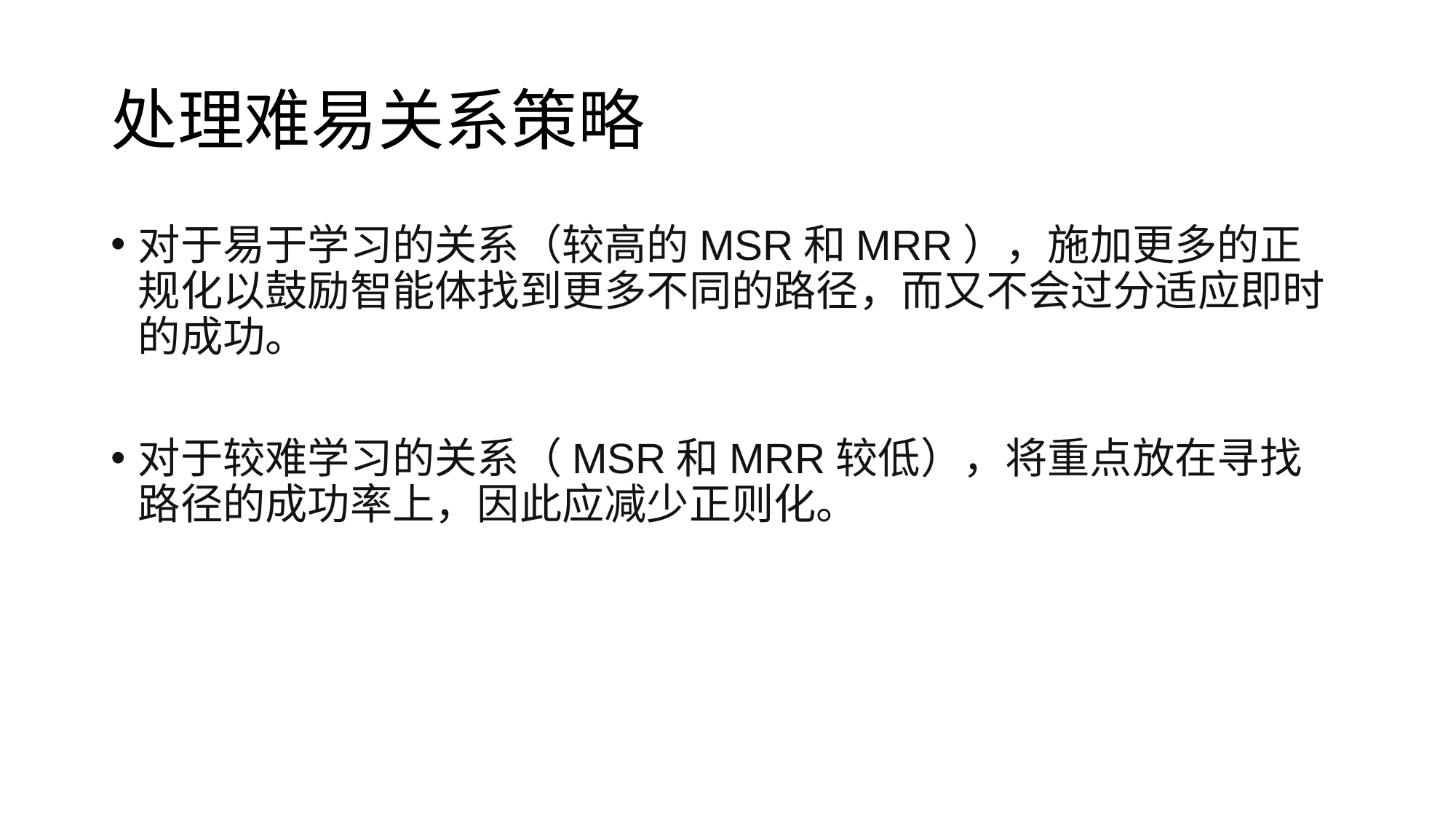

# 处理难易关系策略
对于易于学习的关系（较高的MSR和MRR），施加更多的正规化以鼓励智能体找到更多不同的路径，而又不会过分适应即时的成功。

对于较难学习的关系（MSR和MRR较低），将重点放在寻找路径的成功率上，因此应减少正则化。